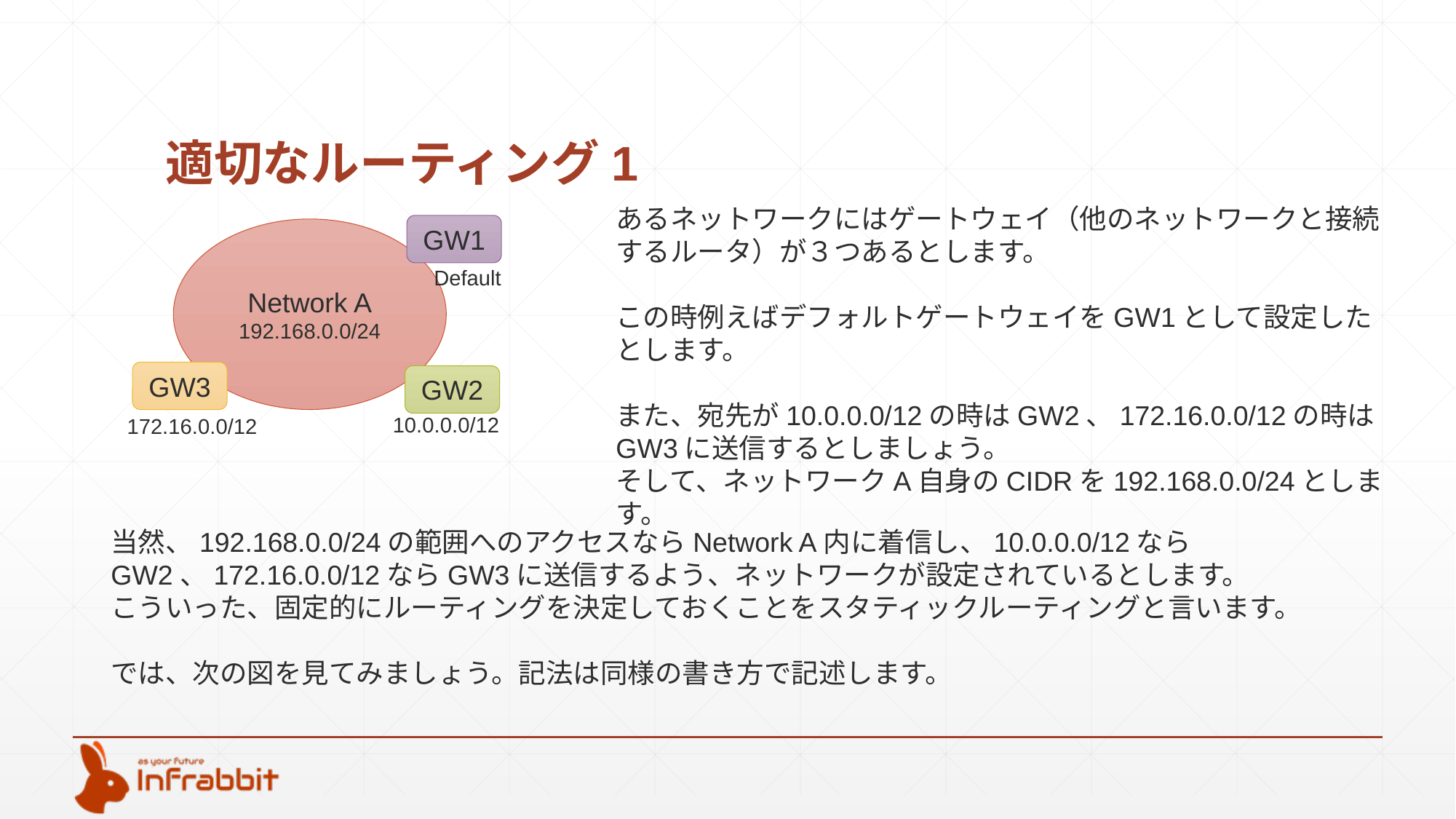

# 適切なルーティング1
あるネットワークにはゲートウェイ（他のネットワークと接続するルータ）が３つあるとします。

この時例えばデフォルトゲートウェイをGW1として設定したとします。

また、宛先が10.0.0.0/12の時はGW2、172.16.0.0/12の時はGW3に送信するとしましょう。
そして、ネットワークA自身のCIDRを192.168.0.0/24とします。
GW1
Network A
192.168.0.0/24
Default
GW3
GW2
10.0.0.0/12
172.16.0.0/12
当然、192.168.0.0/24の範囲へのアクセスならNetwork A内に着信し、10.0.0.0/12ならGW2、172.16.0.0/12ならGW3に送信するよう、ネットワークが設定されているとします。
こういった、固定的にルーティングを決定しておくことをスタティックルーティングと言います。

では、次の図を見てみましょう。記法は同様の書き方で記述します。